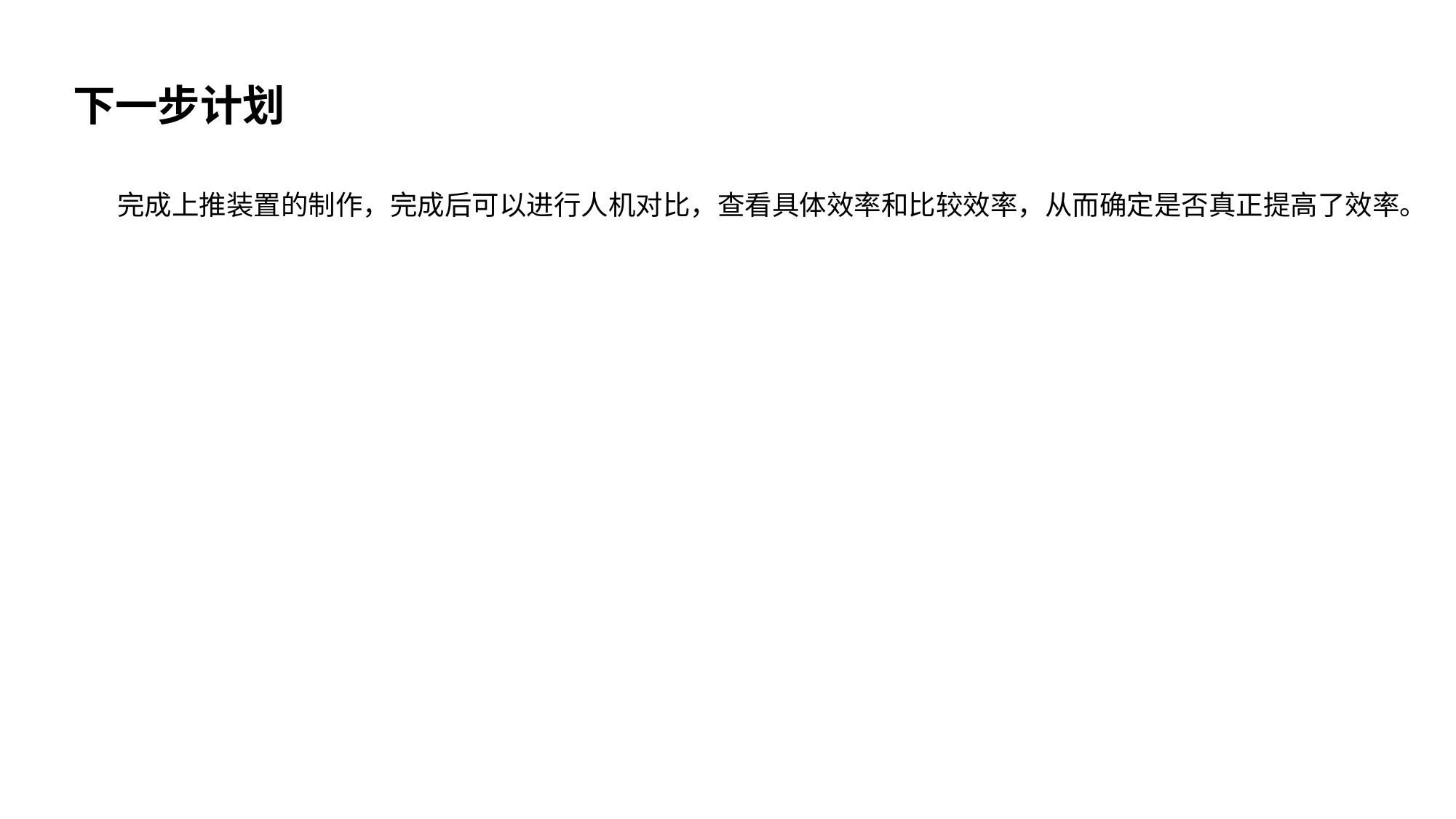

下一步计划
完成上推装置的制作，完成后可以进行人机对比，查看具体效率和比较效率，从而确定是否真正提高了效率。